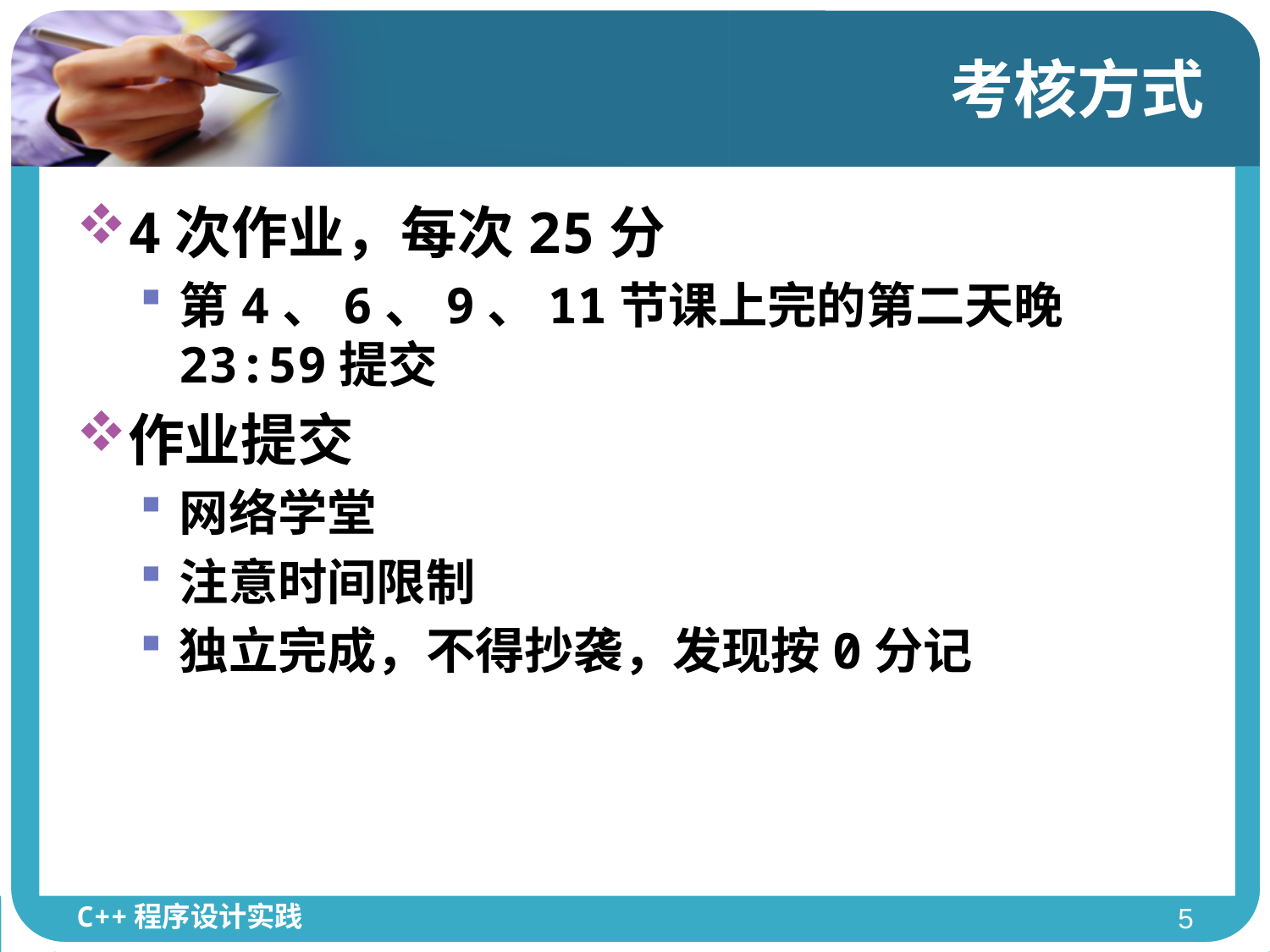

# 考核方式
4次作业，每次25分
第4、6、9、11节课上完的第二天晚23:59提交
作业提交
网络学堂
注意时间限制
独立完成，不得抄袭，发现按0分记
C++程序设计实践
5